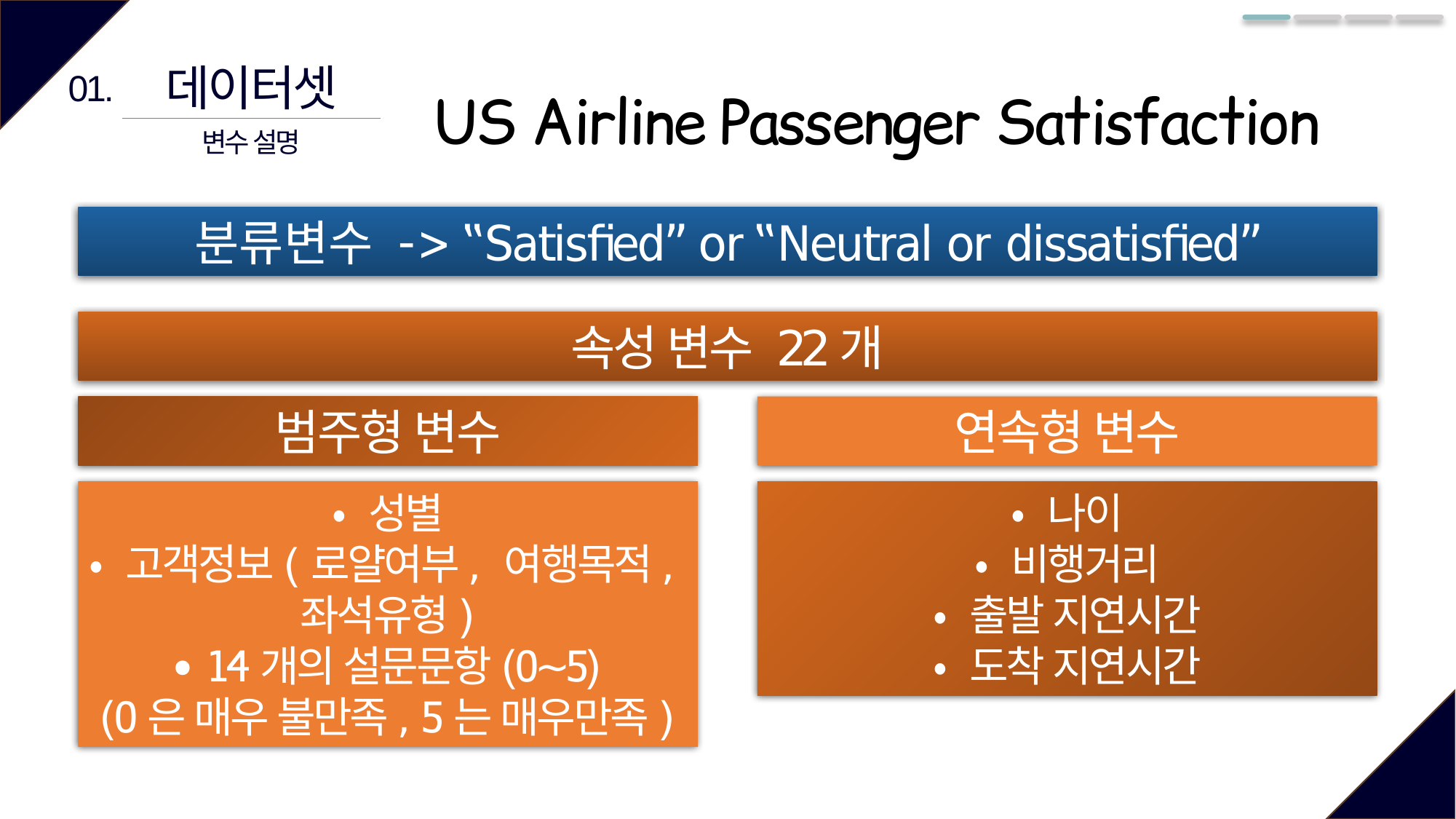

데이터셋
01.
US Airline Passenger Satisfaction
변수 설명
분류변수 -> “Satisfied” or “Neutral or dissatisfied”
속성 변수 22개
연속형 변수
범주형 변수
• 성별
• 고객정보(로얄여부, 여행목적,
좌석유형)
• 14개의 설문문항(0~5)
(0은 매우 불만족, 5는 매우만족)
• 나이
• 비행거리
• 출발 지연시간
• 도착 지연시간